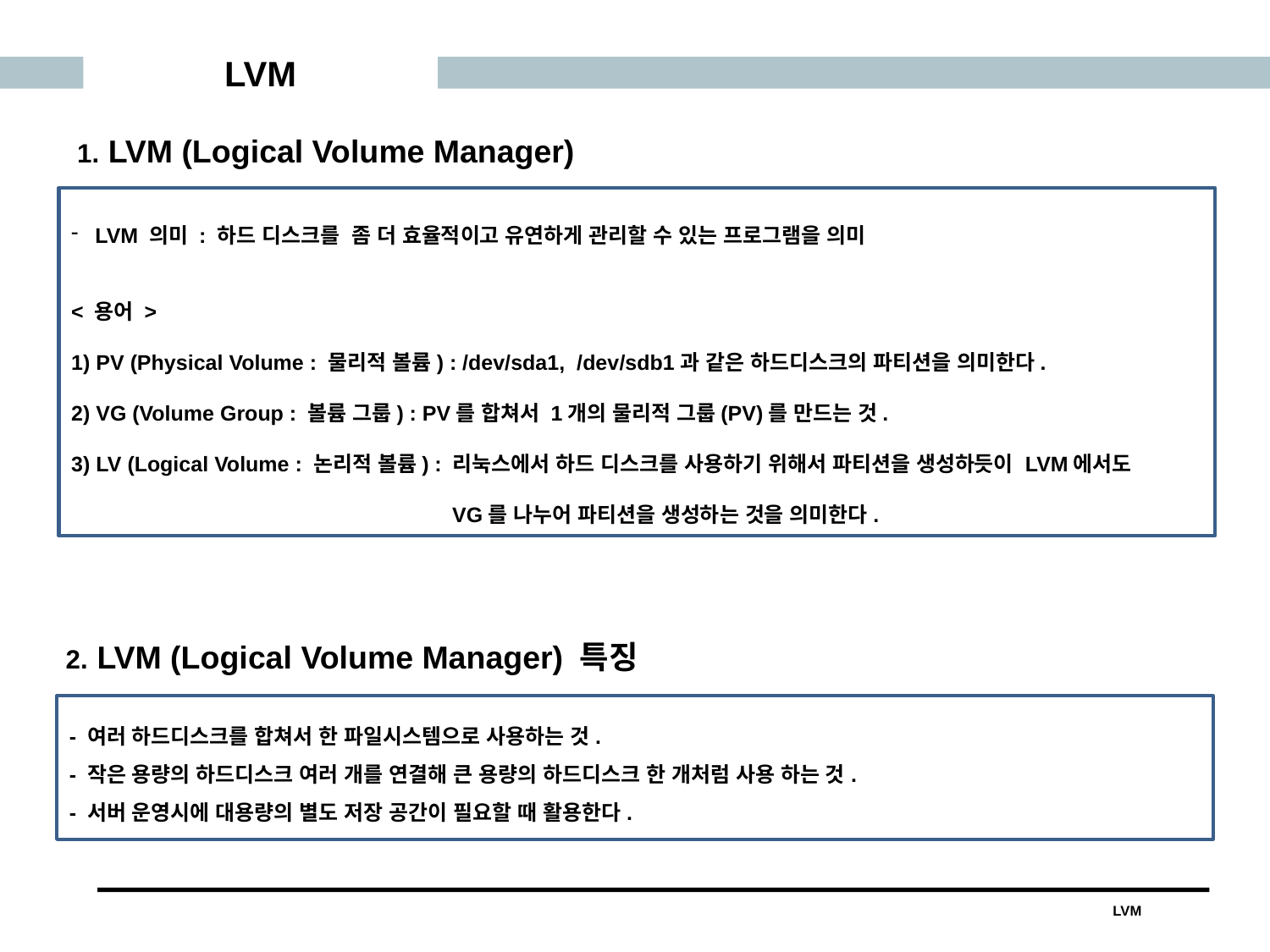

LVM

1. LVM (Logical Volume Manager)

LVM 의미 : 하드 디스크를  좀 더 효율적이고 유연하게 관리할 수 있는 프로그램을 의미

< 용어 >
1) PV (Physical Volume : 물리적 볼륨) : /dev/sda1,  /dev/sdb1과 같은 하드디스크의 파티션을 의미한다.
2) VG (Volume Group : 볼륨 그룹) : PV를 합쳐서 1개의 물리적 그룹(PV)를 만드는 것.
3) LV (Logical Volume : 논리적 볼륨) : 리눅스에서 하드 디스크를 사용하기 위해서 파티션을 생성하듯이 LVM에서도
  			VG를 나누어 파티션을 생성하는 것을 의미한다.
2. LVM (Logical Volume Manager) 특징
- 여러 하드디스크를 합쳐서 한 파일시스템으로 사용하는 것.
- 작은 용량의 하드디스크 여러 개를 연결해 큰 용량의 하드디스크 한 개처럼 사용 하는 것.
- 서버 운영시에 대용량의 별도 저장 공간이 필요할 때 활용한다.

LVM